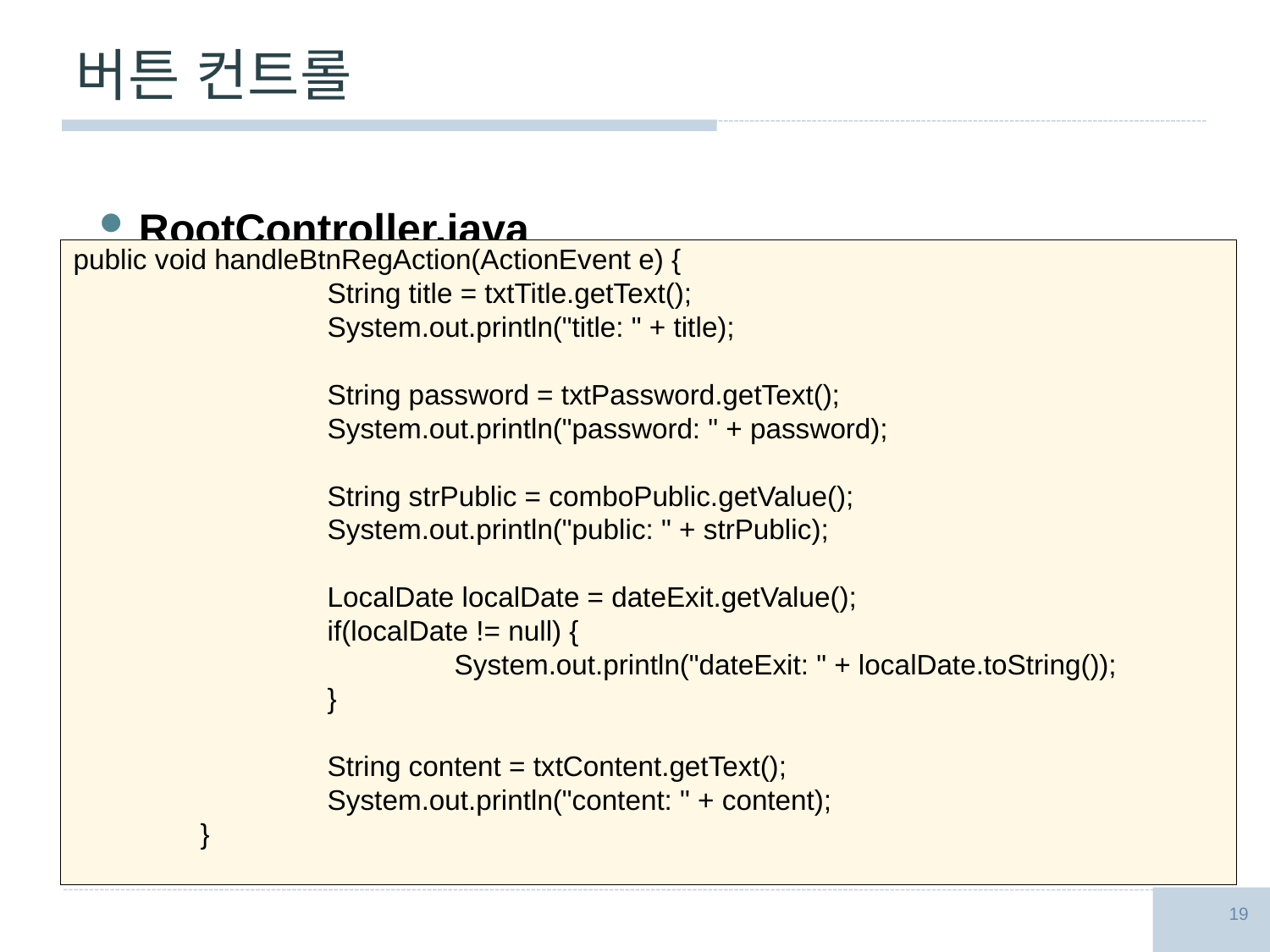

# 버튼 컨트롤
RootController.java

public void handleBtnRegAction(ActionEvent e) {
		String title = txtTitle.getText();
		System.out.println("title: " + title);

		String password = txtPassword.getText();
		System.out.println("password: " + password);

		String strPublic = comboPublic.getValue();
		System.out.println("public: " + strPublic);

		LocalDate localDate = dateExit.getValue();
		if(localDate != null) {
			System.out.println("dateExit: " + localDate.toString());
		}

		String content = txtContent.getText();
		System.out.println("content: " + content);
	}